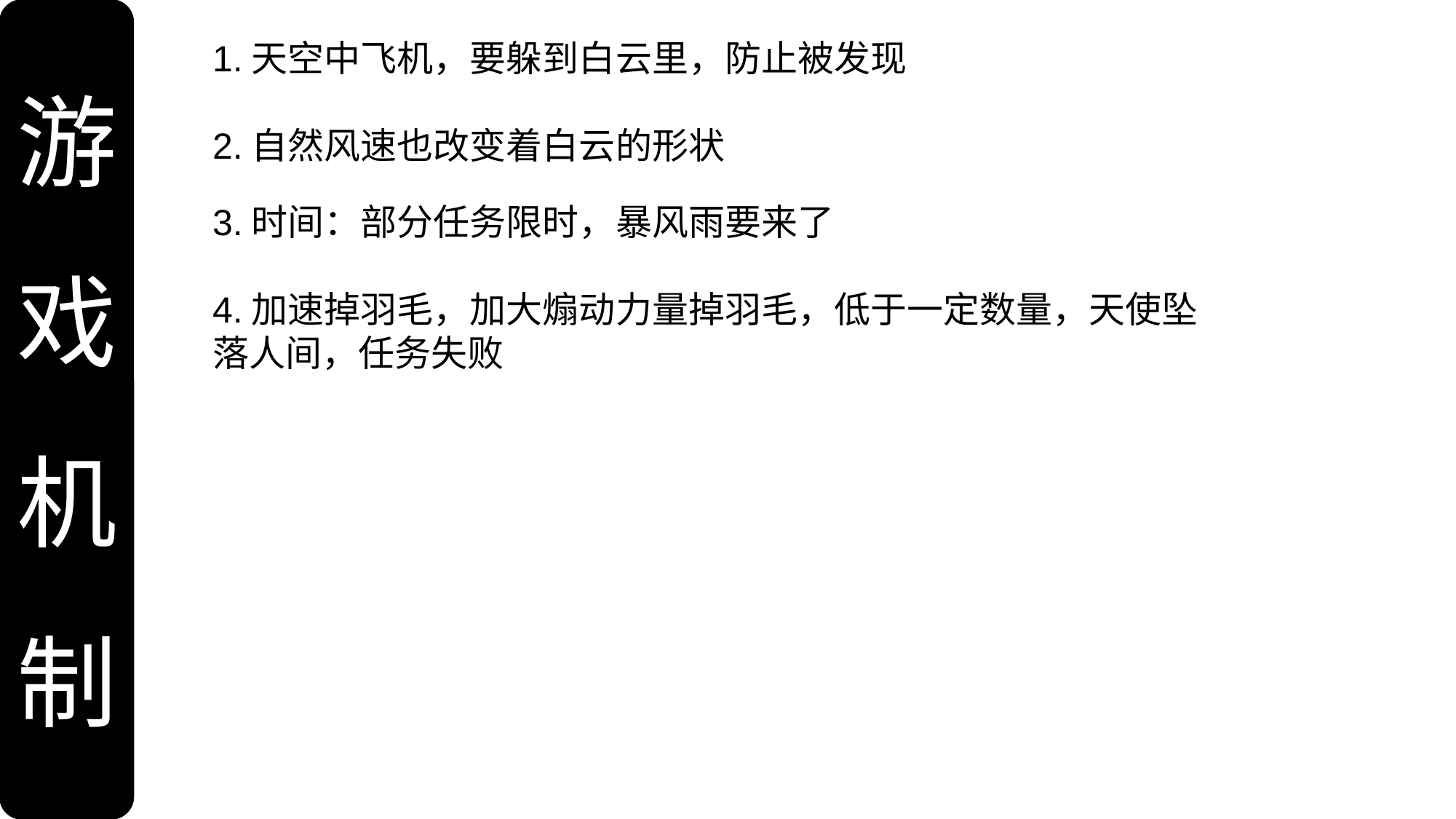

游
戏
机制

1.天空中飞机，要躲到白云里，防止被发现

2.自然风速也改变着白云的形状

3.时间：部分任务限时，暴风雨要来了

4.加速掉羽毛，加大煽动力量掉羽毛，低于一定数量，天使坠落人间，任务失败